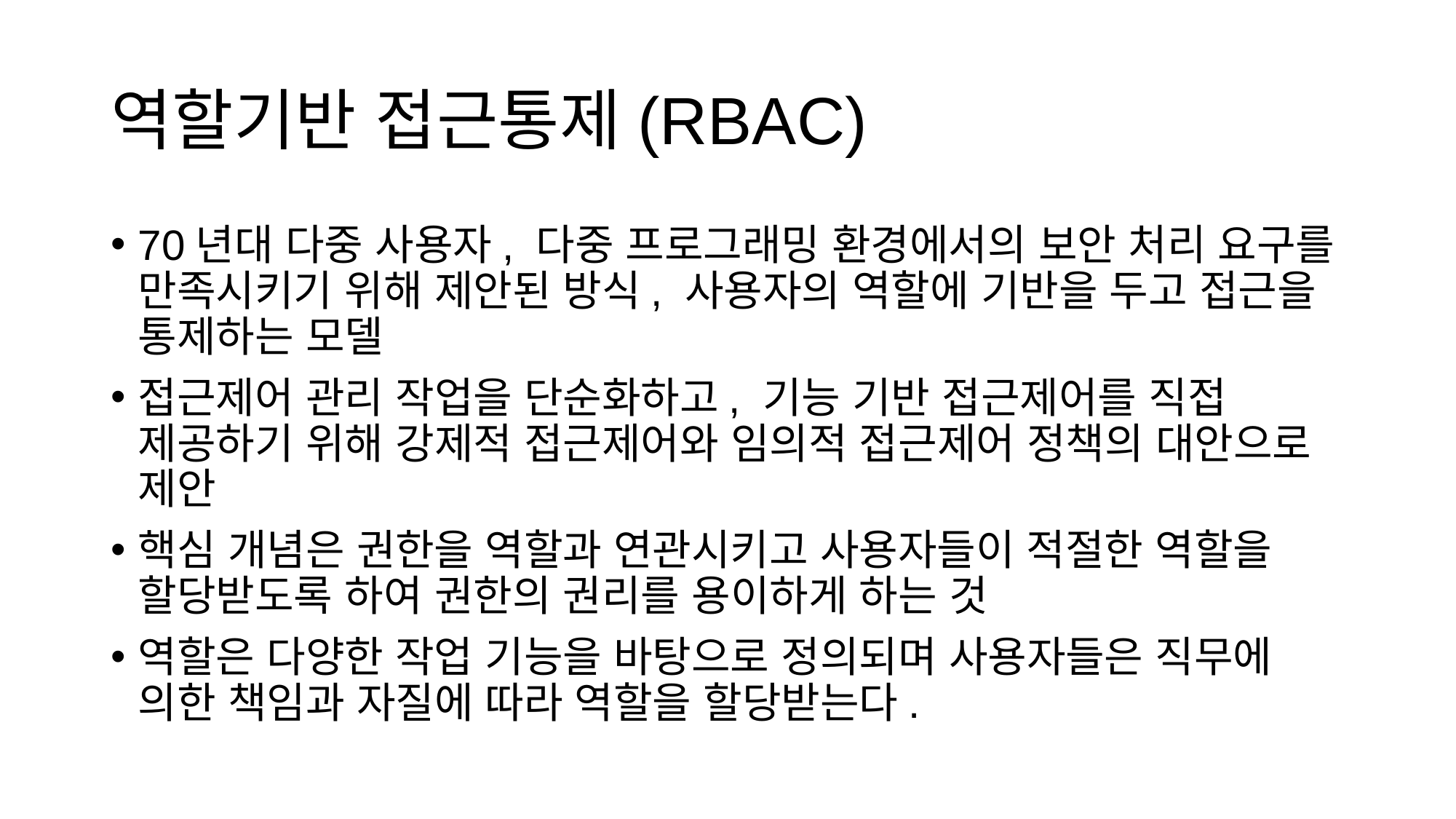

# 역할기반 접근통제(RBAC)
70년대 다중 사용자, 다중 프로그래밍 환경에서의 보안 처리 요구를 만족시키기 위해 제안된 방식, 사용자의 역할에 기반을 두고 접근을 통제하는 모델
접근제어 관리 작업을 단순화하고, 기능 기반 접근제어를 직접 제공하기 위해 강제적 접근제어와 임의적 접근제어 정책의 대안으로 제안
핵심 개념은 권한을 역할과 연관시키고 사용자들이 적절한 역할을 할당받도록 하여 권한의 권리를 용이하게 하는 것
역할은 다양한 작업 기능을 바탕으로 정의되며 사용자들은 직무에 의한 책임과 자질에 따라 역할을 할당받는다.